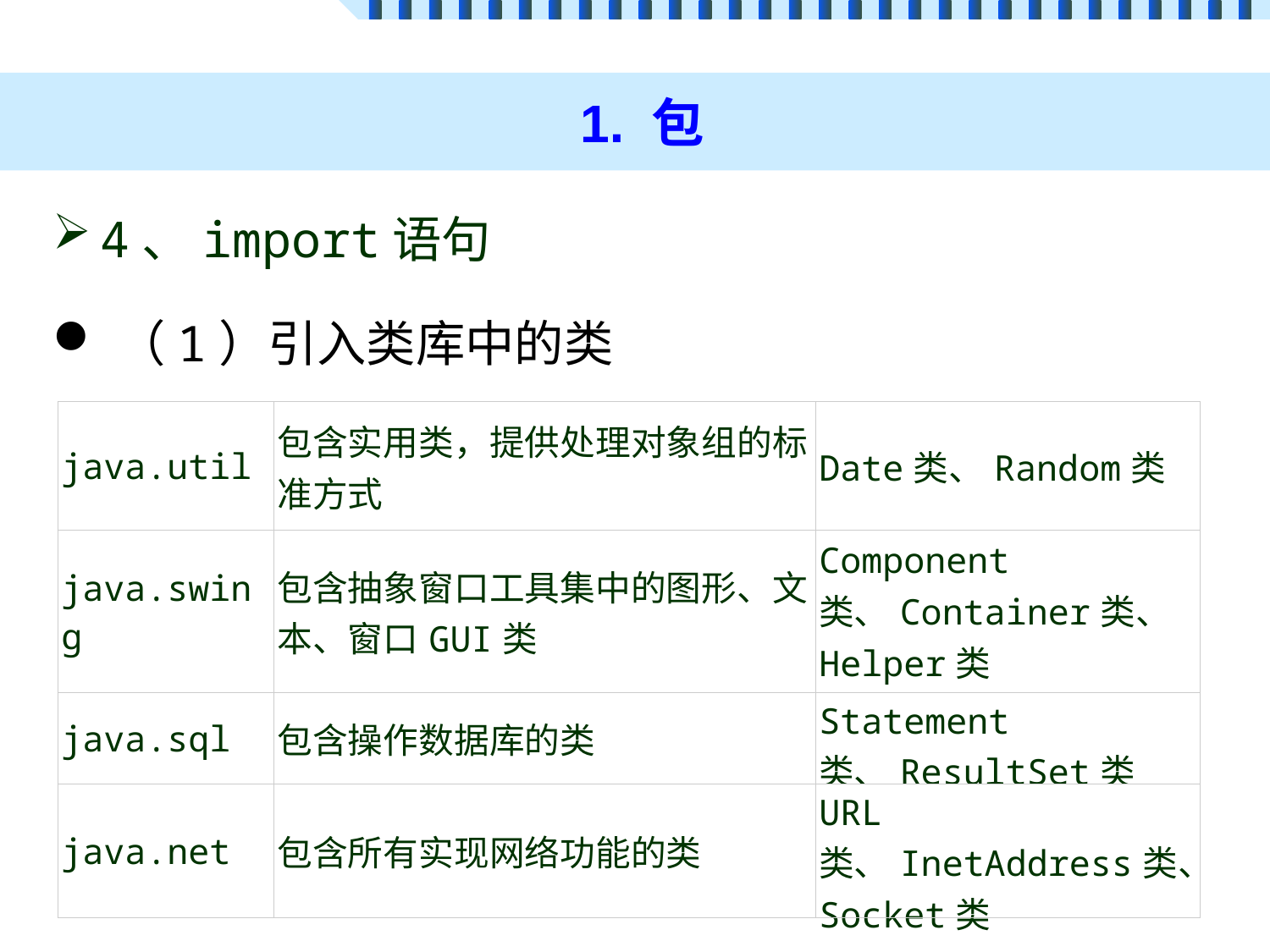

# 1. 包

4、import语句
（1）引入类库中的类
| java.util | 包含实用类，提供处理对象组的标准方式 | Date类、Random类 |
| --- | --- | --- |
| java.swing | 包含抽象窗口工具集中的图形、文本、窗口GUI类 | Component类、Container类、Helper类 |
| java.sql | 包含操作数据库的类 | Statement类、ResultSet类 |
| java.net | 包含所有实现网络功能的类 | URL类、InetAddress类、Socket类 |